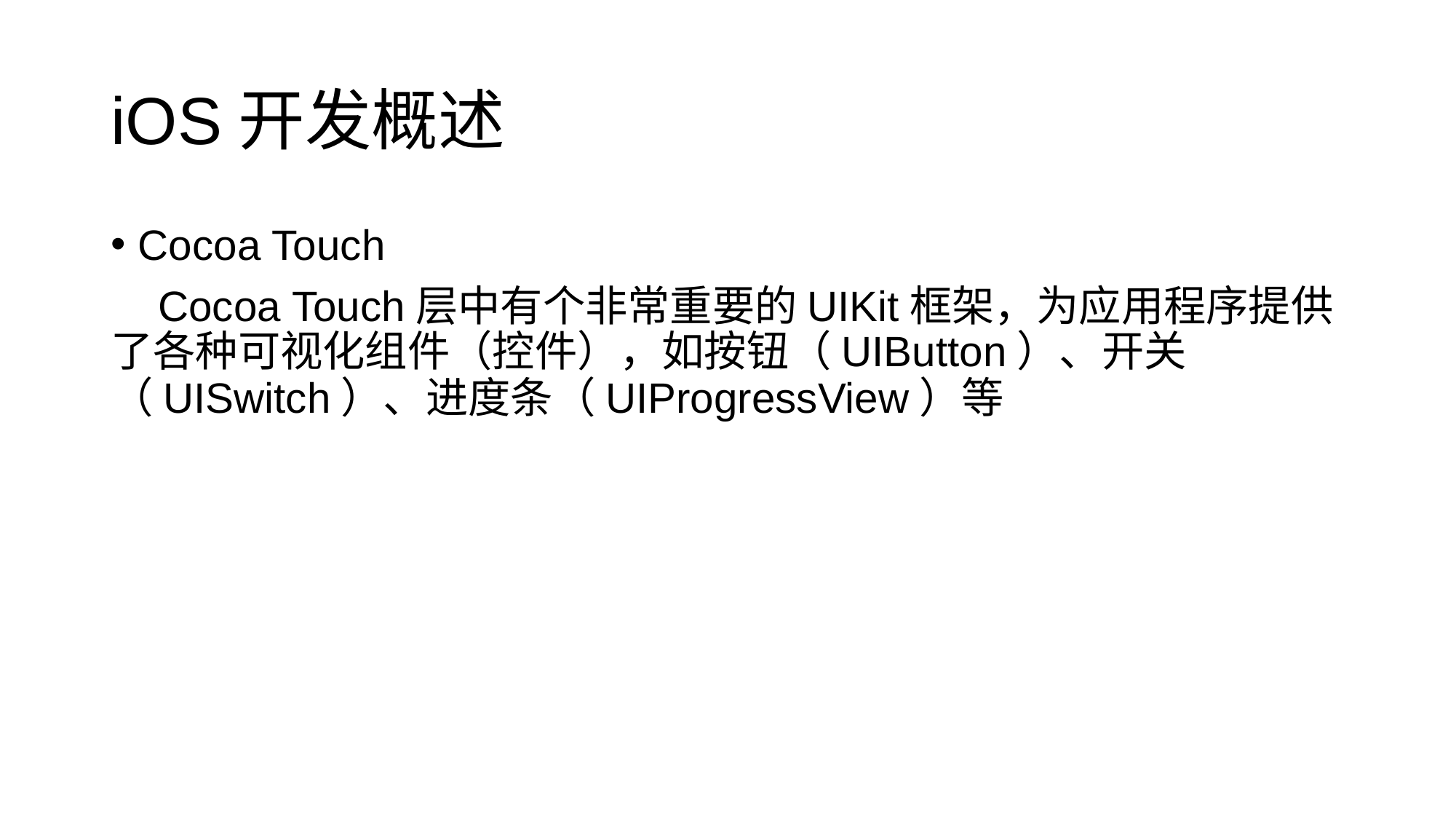

# iOS开发概述
Cocoa Touch
    Cocoa Touch层中有个非常重要的UIKit框架，为应用程序提供了各种可视化组件（控件），如按钮（UIButton）、开关（UISwitch）、进度条（UIProgressView）等